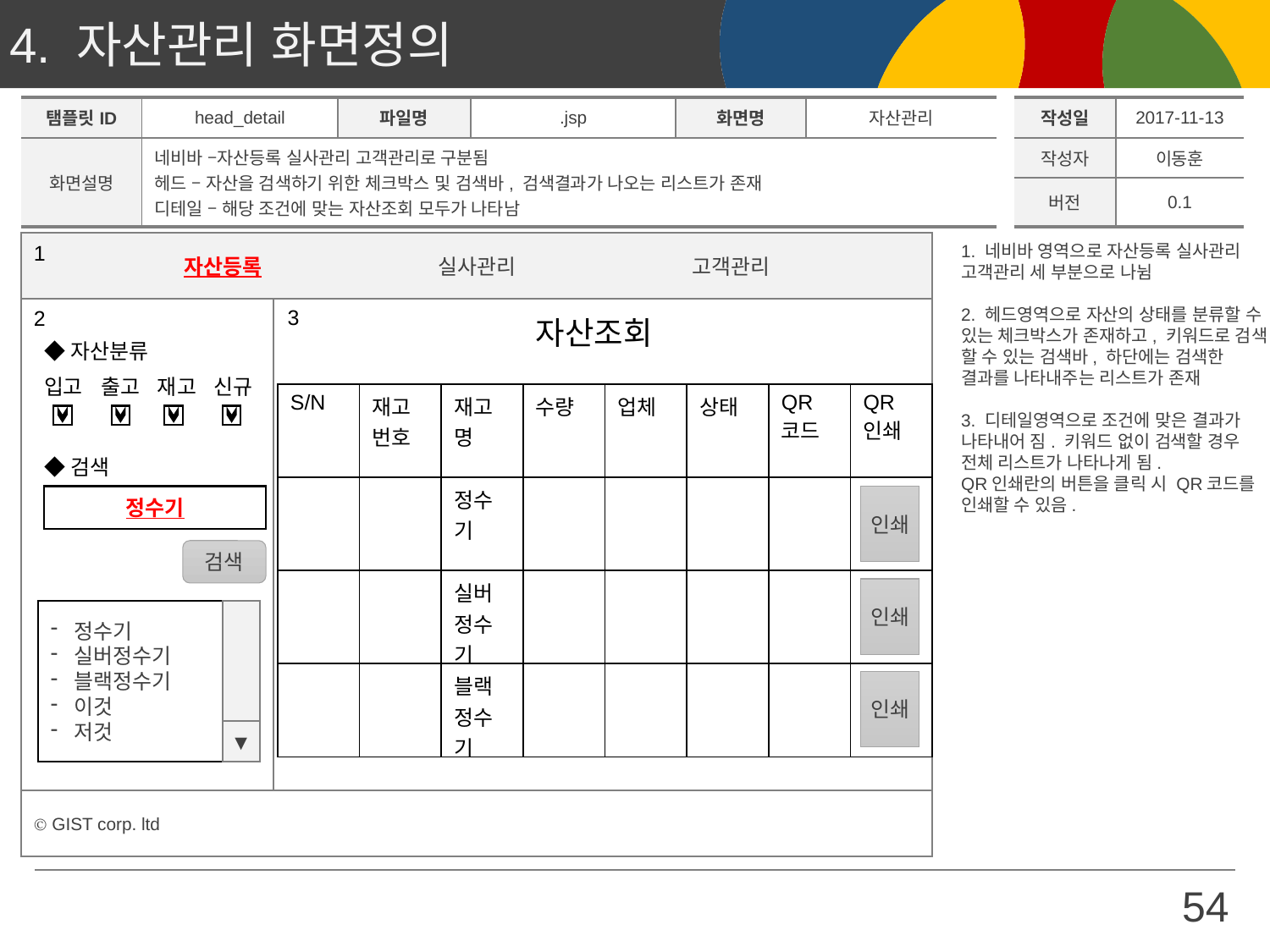

| 탬플릿ID | head\_detail | 파일명 | .jsp | 화면명 | 자산관리 |  | 작성일 | 2017-11-13 |
| --- | --- | --- | --- | --- | --- | --- | --- | --- |
| 화면설명 | 네비바 –자산등록 실사관리 고객관리로 구분됨 헤드 – 자산을 검색하기 위한 체크박스 및 검색바, 검색결과가 나오는 리스트가 존재 디테일 – 해당 조건에 맞는 자산조회 모두가 나타남 |  |  |  |  |  | 작성자 | 이동훈 |
|  |  |  |  |  |  |  | 버전 | 0.1 |
자산등록		실사관리		고객관리
1
1. 네비바 영역으로 자산등록 실사관리
고객관리 세 부분으로 나뉨

2. 헤드영역으로 자산의 상태를 분류할 수
있는 체크박스가 존재하고, 키워드로 검색
할 수 있는 검색바, 하단에는 검색한
결과를 나타내주는 리스트가 존재

3. 디테일영역으로 조건에 맞은 결과가
나타내어 짐. 키워드 없이 검색할 경우
전체 리스트가 나타나게 됨.
QR인쇄란의 버튼을 클릭 시 QR코드를
인쇄할 수 있음.
3
2

자산조회
◆자산분류
입고   출고   재고   신규
| S/N | 재고 번호 | 재고 명 | 수량 | 업체 | 상태 | QR 코드 | QR 인쇄 |
| --- | --- | --- | --- | --- | --- | --- | --- |
|  |  | 정수기 |  |  |  |  |  |
|  |  | 실버 정수기 |  |  |  |  |  |
|  |  | 블랙 정수기 |  |  |  |  |  |

◆검색
정수기
검색
인쇄
인쇄
정수기
실버정수기
블랙정수기
이것
저것

▼
인쇄
Ⓒ GIST corp. ltd